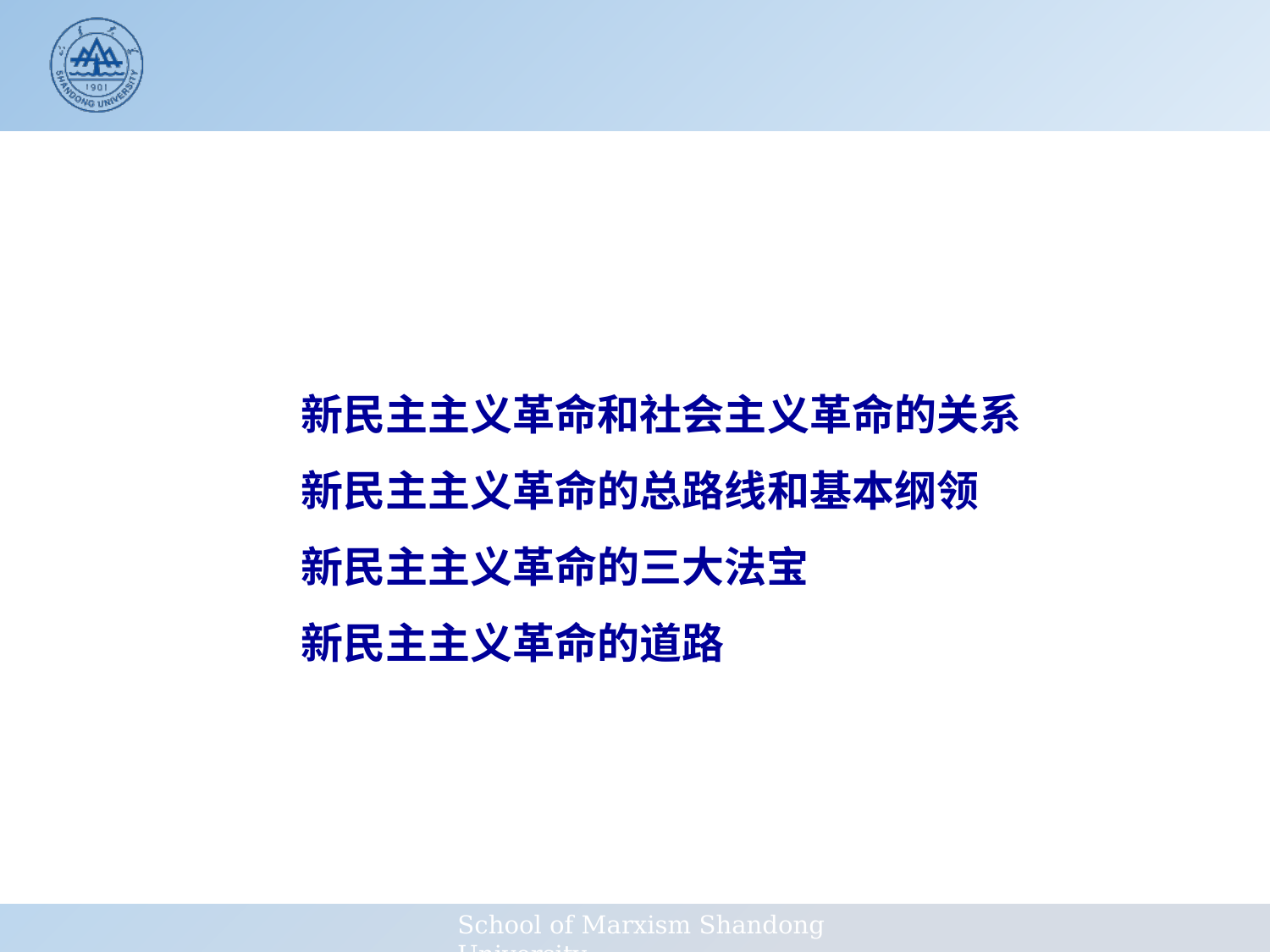

新民主主义革命和社会主义革命的关系
新民主主义革命的总路线和基本纲领
新民主主义革命的三大法宝
新民主主义革命的道路